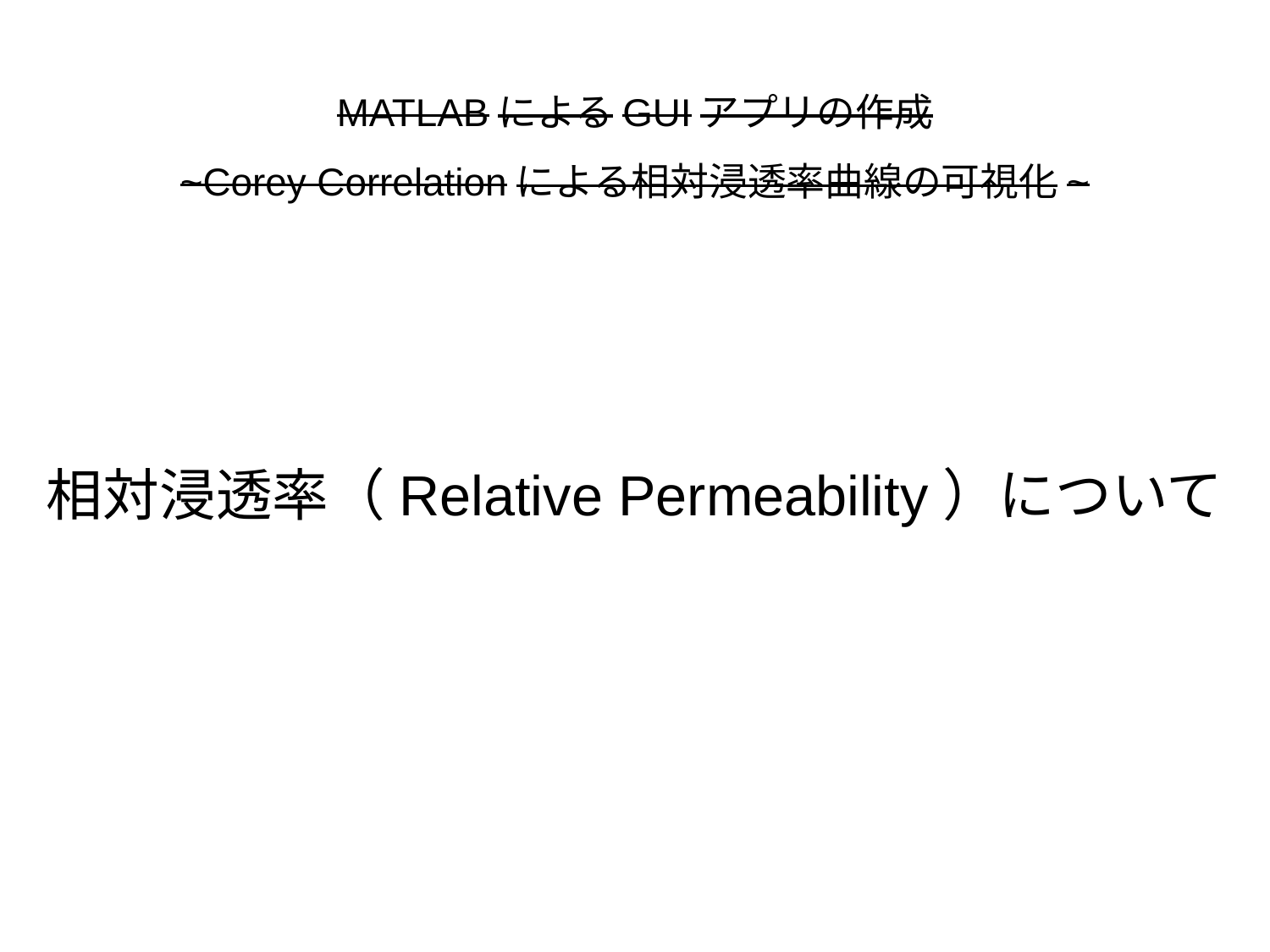

# MATLABによるGUIアプリの作成 ~Corey Correlationによる相対浸透率曲線の可視化~
相対浸透率（Relative Permeability）について